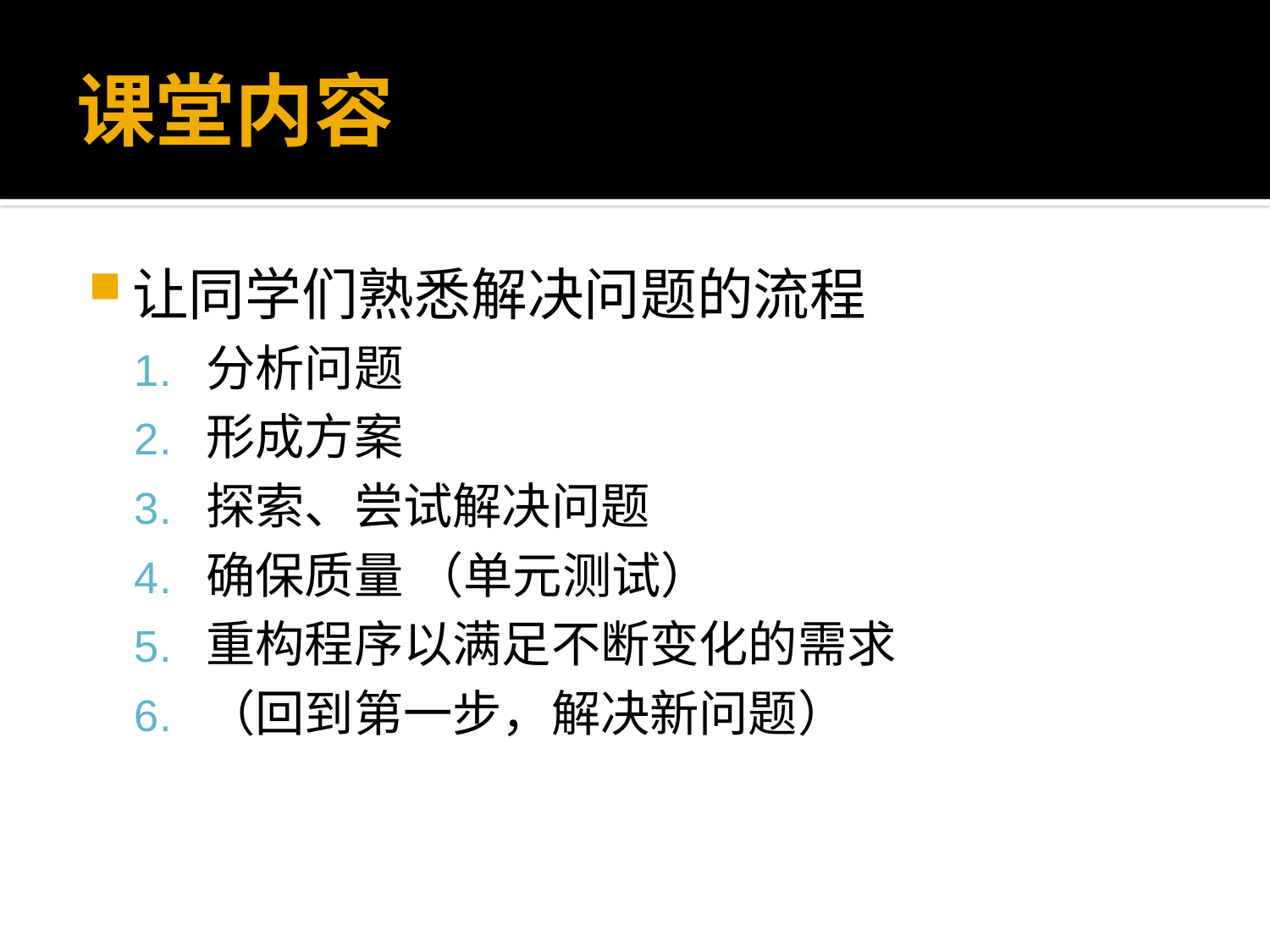

# 课堂内容
让同学们熟悉解决问题的流程
分析问题
形成方案
探索、尝试解决问题
确保质量 （单元测试）
重构程序以满足不断变化的需求
（回到第一步，解决新问题）